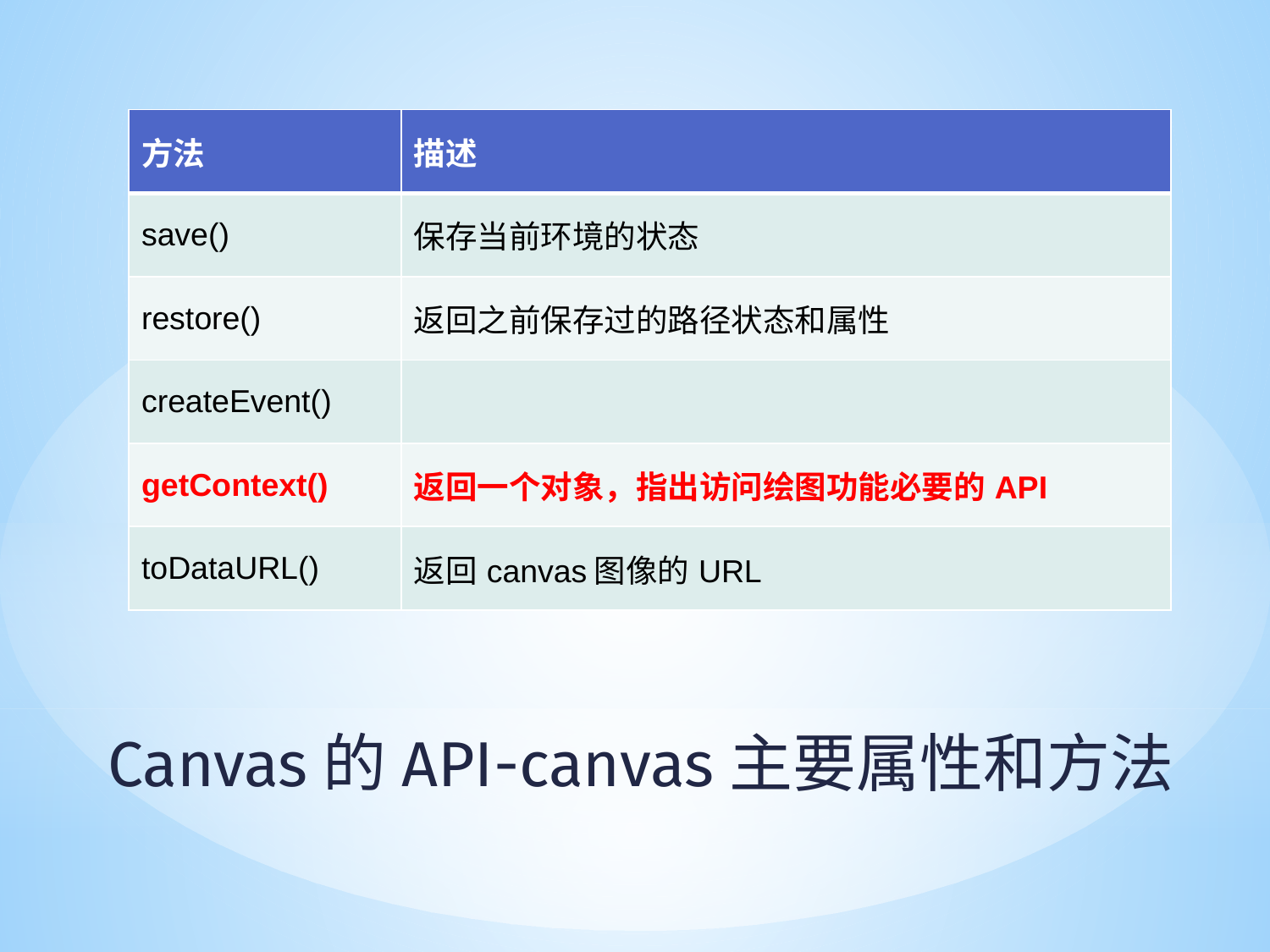

| 方法 | 描述 |
| --- | --- |
| save() | 保存当前环境的状态 |
| restore() | 返回之前保存过的路径状态和属性 |
| createEvent() |  |
| getContext() | 返回一个对象，指出访问绘图功能必要的API |
| toDataURL() | 返回canvas图像的URL |
# Canvas的API-canvas主要属性和方法